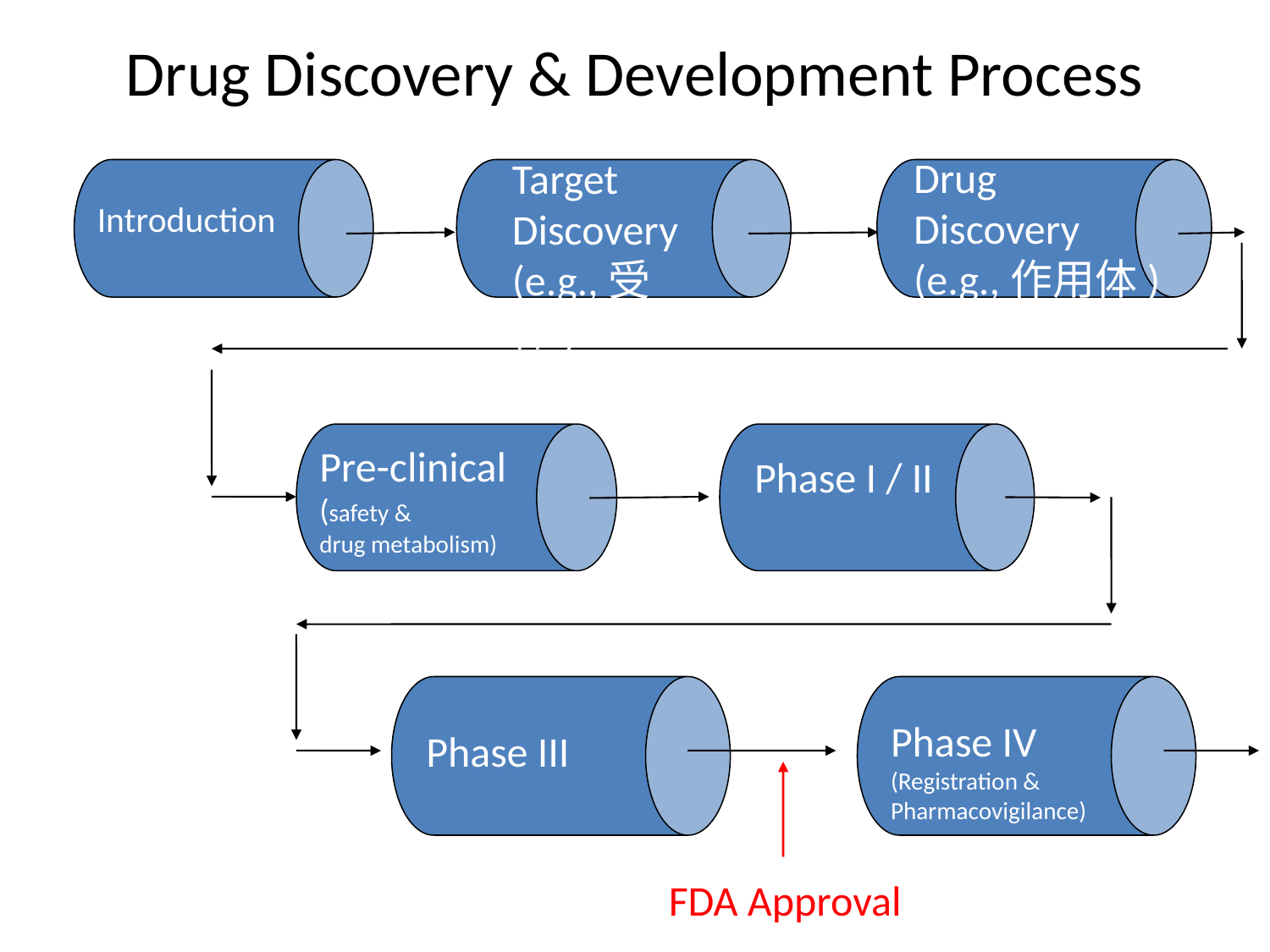

# Drug Discovery & Development Process

Drug
Discovery
(e.g.,作用体)
Target
Discovery
(e.g.,受体)
Introduction

Pre-clinical
(safety &
drug metabolism)
Phase I / II

Phase IV
(Registration &
Pharmacovigilance)
Phase III

FDA Approval